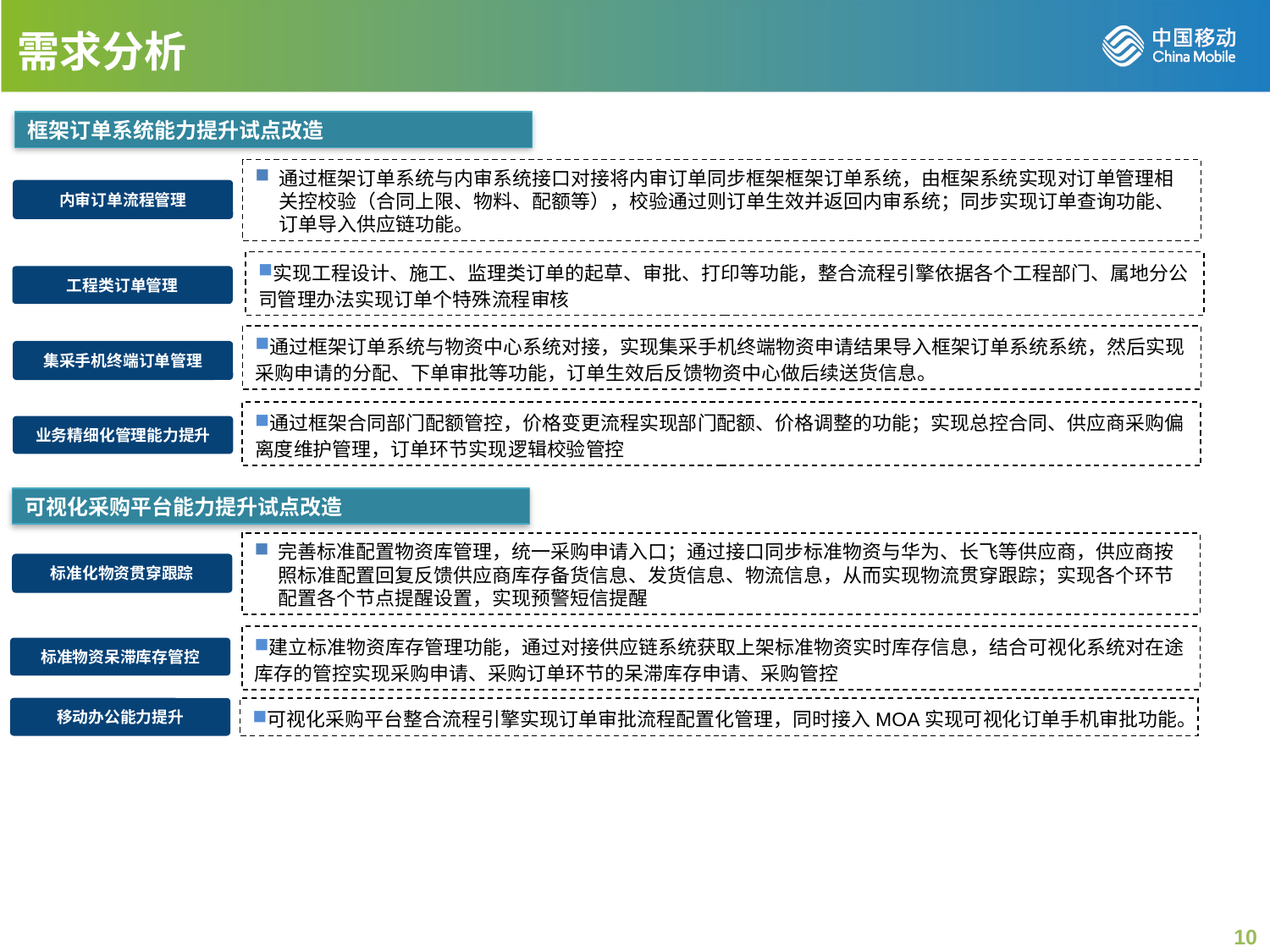

需求分析
框架订单系统能力提升试点改造
通过框架订单系统与内审系统接口对接将内审订单同步框架框架订单系统，由框架系统实现对订单管理相关控校验（合同上限、物料、配额等），校验通过则订单生效并返回内审系统；同步实现订单查询功能、订单导入供应链功能。
内审订单流程管理
实现工程设计、施工、监理类订单的起草、审批、打印等功能，整合流程引擎依据各个工程部门、属地分公司管理办法实现订单个特殊流程审核
工程类订单管理
通过框架订单系统与物资中心系统对接，实现集采手机终端物资申请结果导入框架订单系统系统，然后实现采购申请的分配、下单审批等功能，订单生效后反馈物资中心做后续送货信息。
集采手机终端订单管理
通过框架合同部门配额管控，价格变更流程实现部门配额、价格调整的功能；实现总控合同、供应商采购偏离度维护管理，订单环节实现逻辑校验管控
业务精细化管理能力提升
可视化采购平台能力提升试点改造
完善标准配置物资库管理，统一采购申请入口；通过接口同步标准物资与华为、长飞等供应商，供应商按照标准配置回复反馈供应商库存备货信息、发货信息、物流信息，从而实现物流贯穿跟踪；实现各个环节配置各个节点提醒设置，实现预警短信提醒
标准化物资贯穿跟踪
建立标准物资库存管理功能，通过对接供应链系统获取上架标准物资实时库存信息，结合可视化系统对在途库存的管控实现采购申请、采购订单环节的呆滞库存申请、采购管控
标准物资呆滞库存管控
移动办公能力提升
可视化采购平台整合流程引擎实现订单审批流程配置化管理，同时接入MOA实现可视化订单手机审批功能。